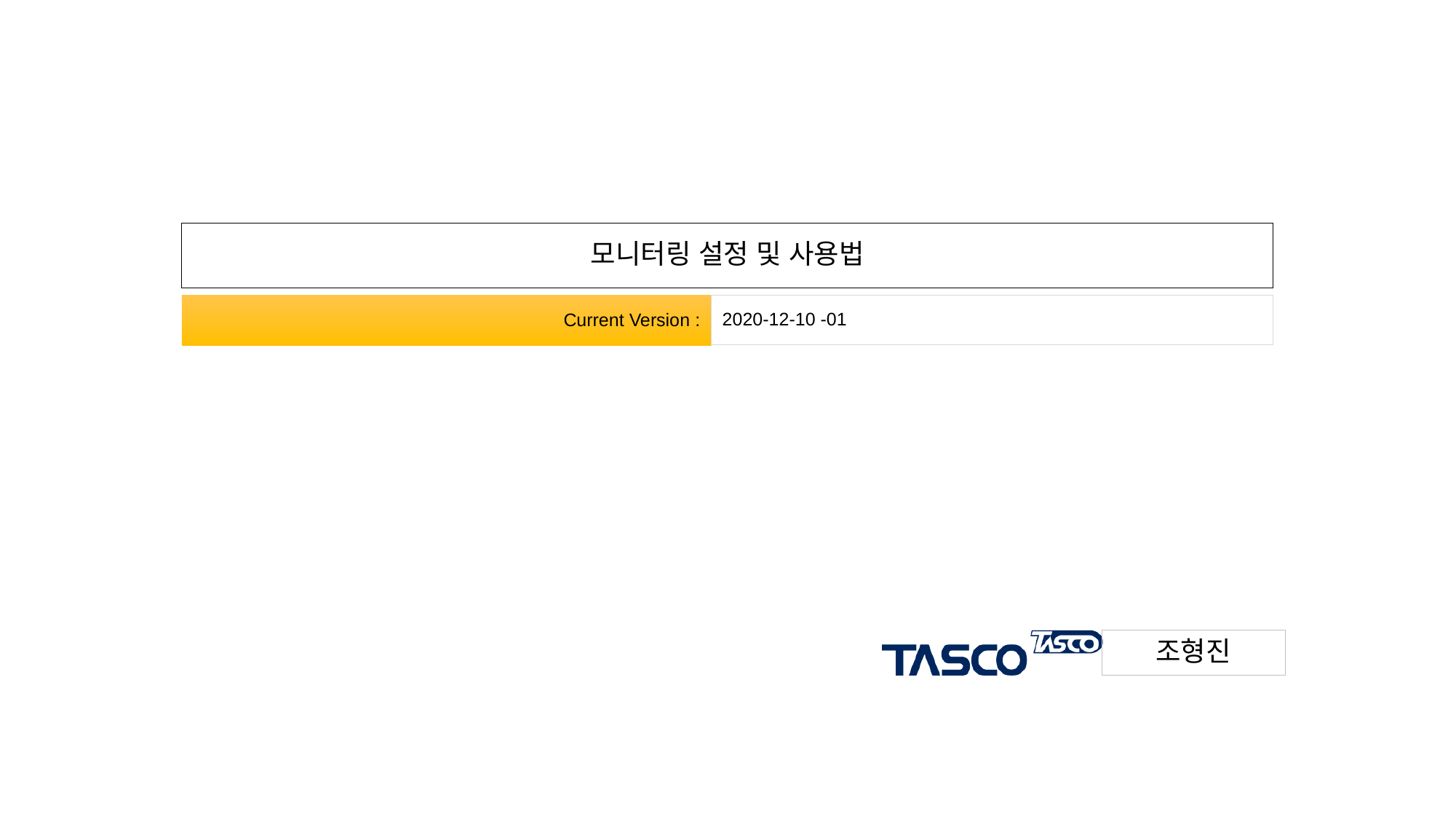

# HACCP_로그모니터링
모니터링 설정 및 사용법
2020-12-10 -01
조형진